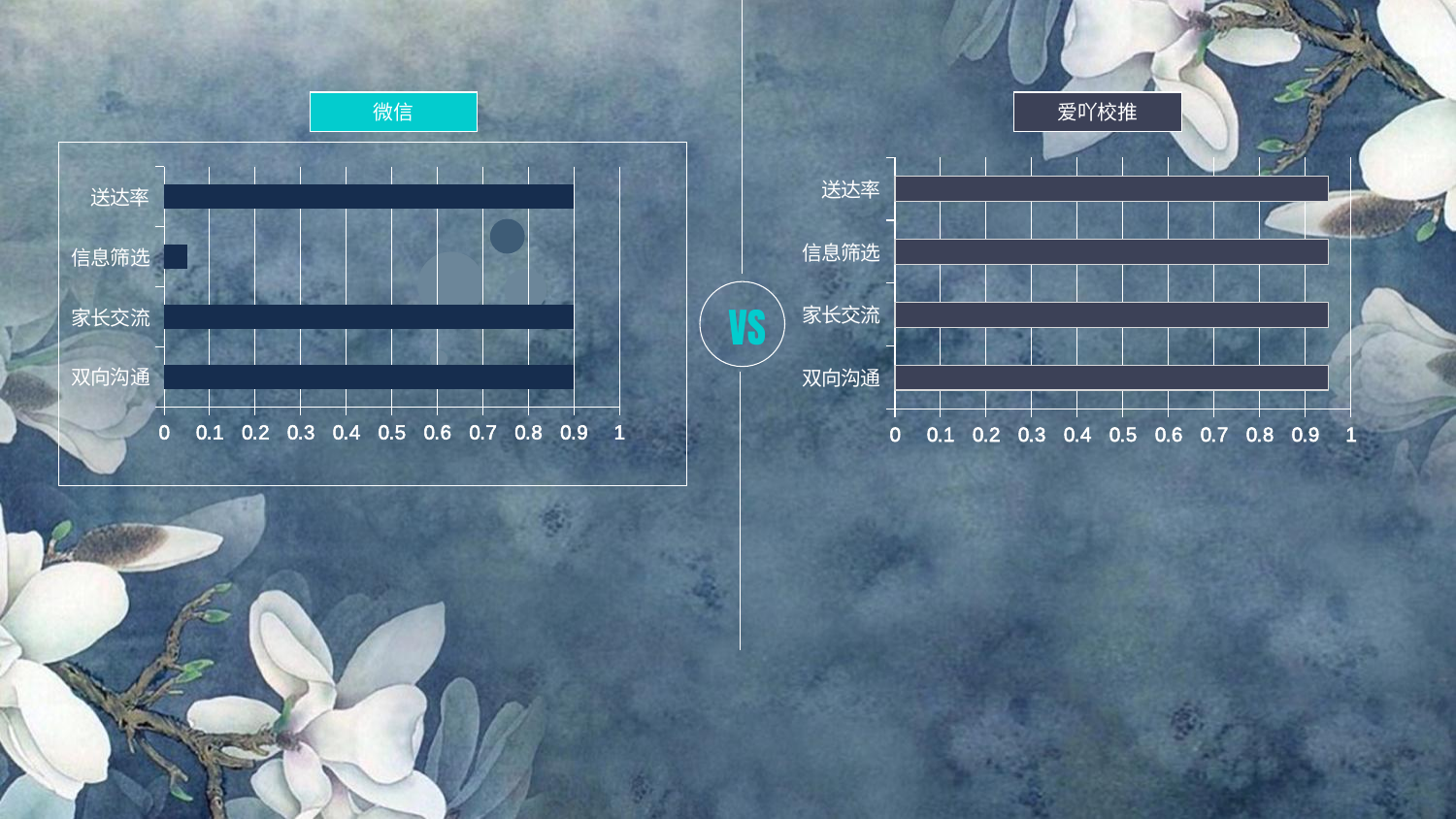

微信
爱吖校推

### Chart

| Category | 系列 1 |
|---|---|
| 双向沟通 | 0.95 |
| 家长交流 | 0.95 |
| 信息筛选 | 0.95 |
| 送达率 | 0.95 |

### Chart

| Category | 信息筛选 |
|---|---|
| 双向沟通 | 0.9 |
| 家长交流 | 0.9 |
| 信息筛选 | 0.05 |
| 送达率 | 0.9 |

VS